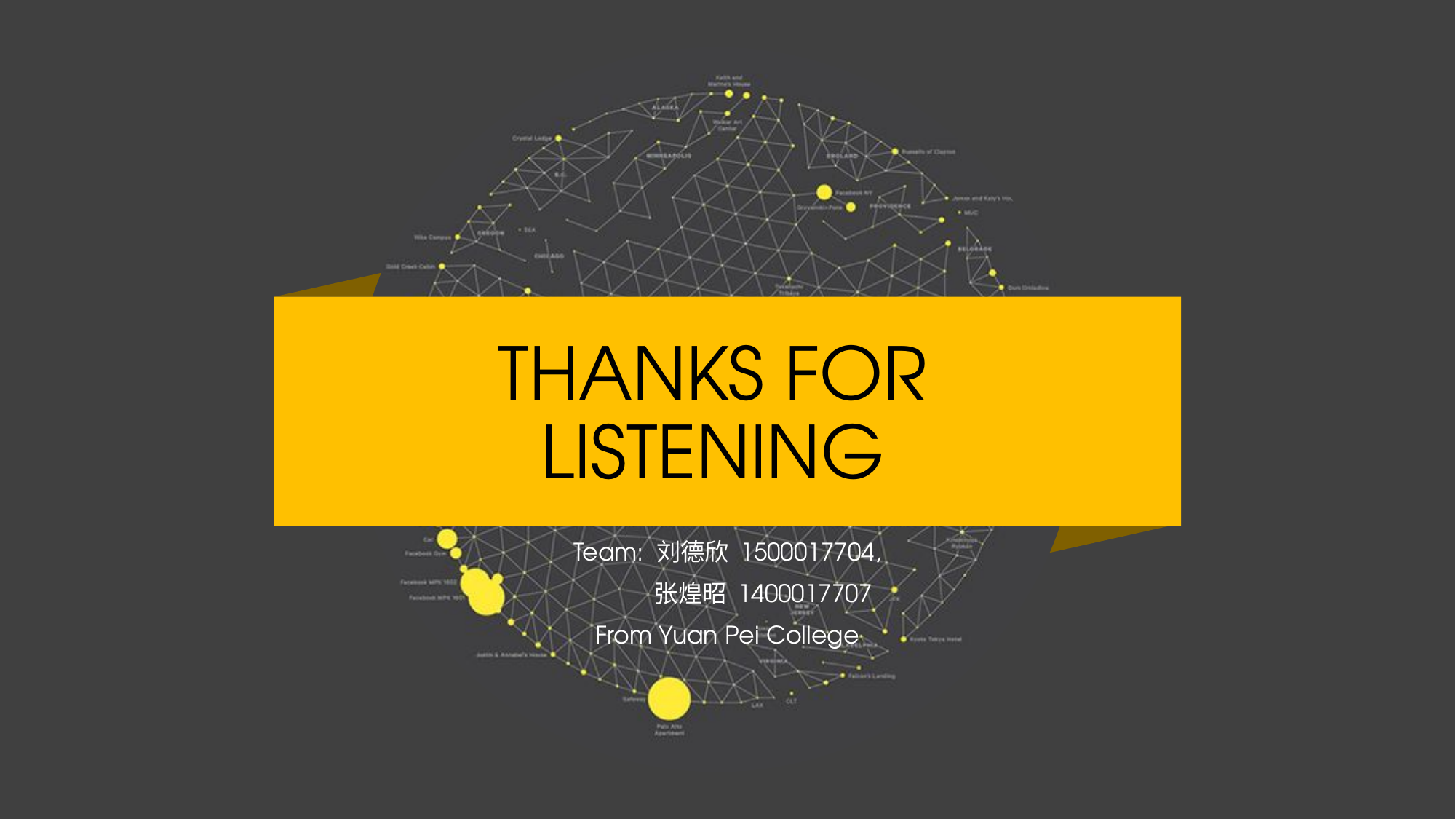

THANKS FOR LISTENING
Team: 刘德欣 1500017704,
            张煌昭 1400017707
From Yuan Pei College